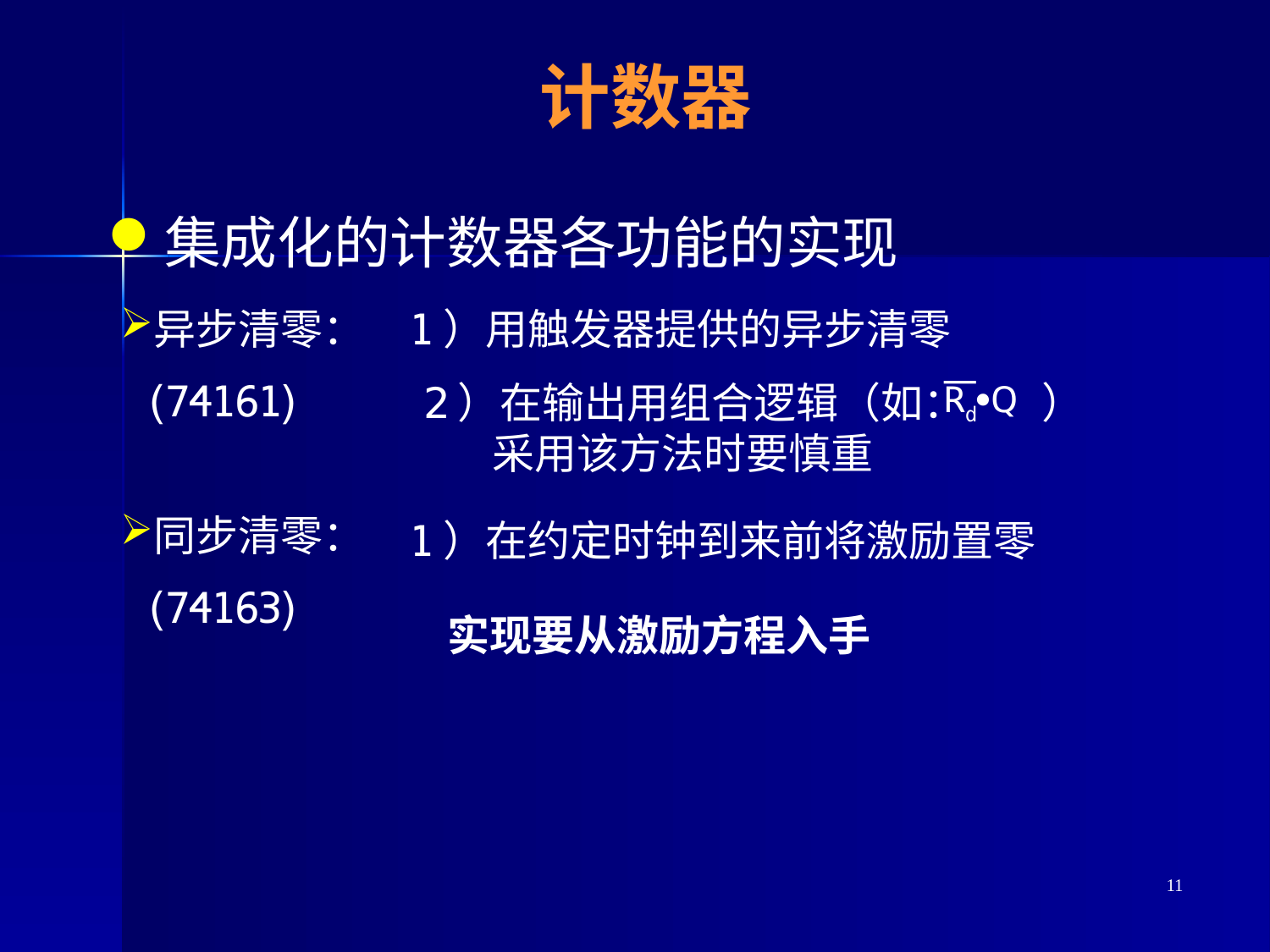

# 计数器
集成化的计数器各功能的实现

异步清零：
(74161)
1）用触发器提供的异步清零
2）在输出用组合逻辑（如：        ）
      采用该方法时要慎重
—
Rd•Q
同步清零：
(74163)
1）在约定时钟到来前将激励置零
实现要从激励方程入手
11